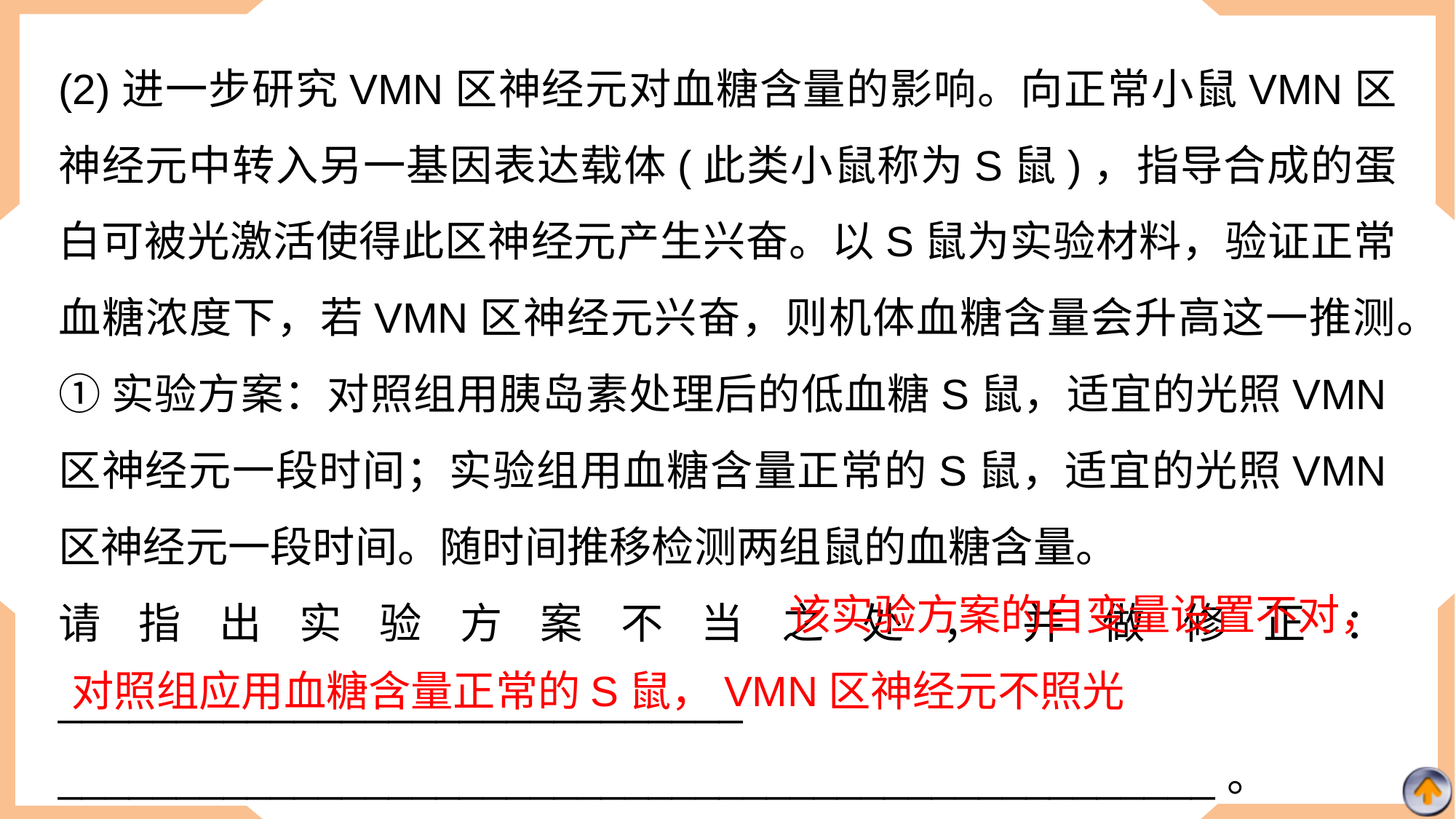

(2)进一步研究VMN区神经元对血糖含量的影响。向正常小鼠VMN区神经元中转入另一基因表达载体(此类小鼠称为S鼠)，指导合成的蛋白可被光激活使得此区神经元产生兴奋。以S鼠为实验材料，验证正常血糖浓度下，若VMN区神经元兴奋，则机体血糖含量会升高这一推测。
①实验方案：对照组用胰岛素处理后的低血糖S鼠，适宜的光照VMN区神经元一段时间；实验组用血糖含量正常的S鼠，适宜的光照VMN区神经元一段时间。随时间推移检测两组鼠的血糖含量。
请指出实验方案不当之处，并做修正：_____________________________
_________________________________________________。
该实验方案的自变量设置不对，对照组应用血糖含量正常的S鼠，VMN区神经元不照光